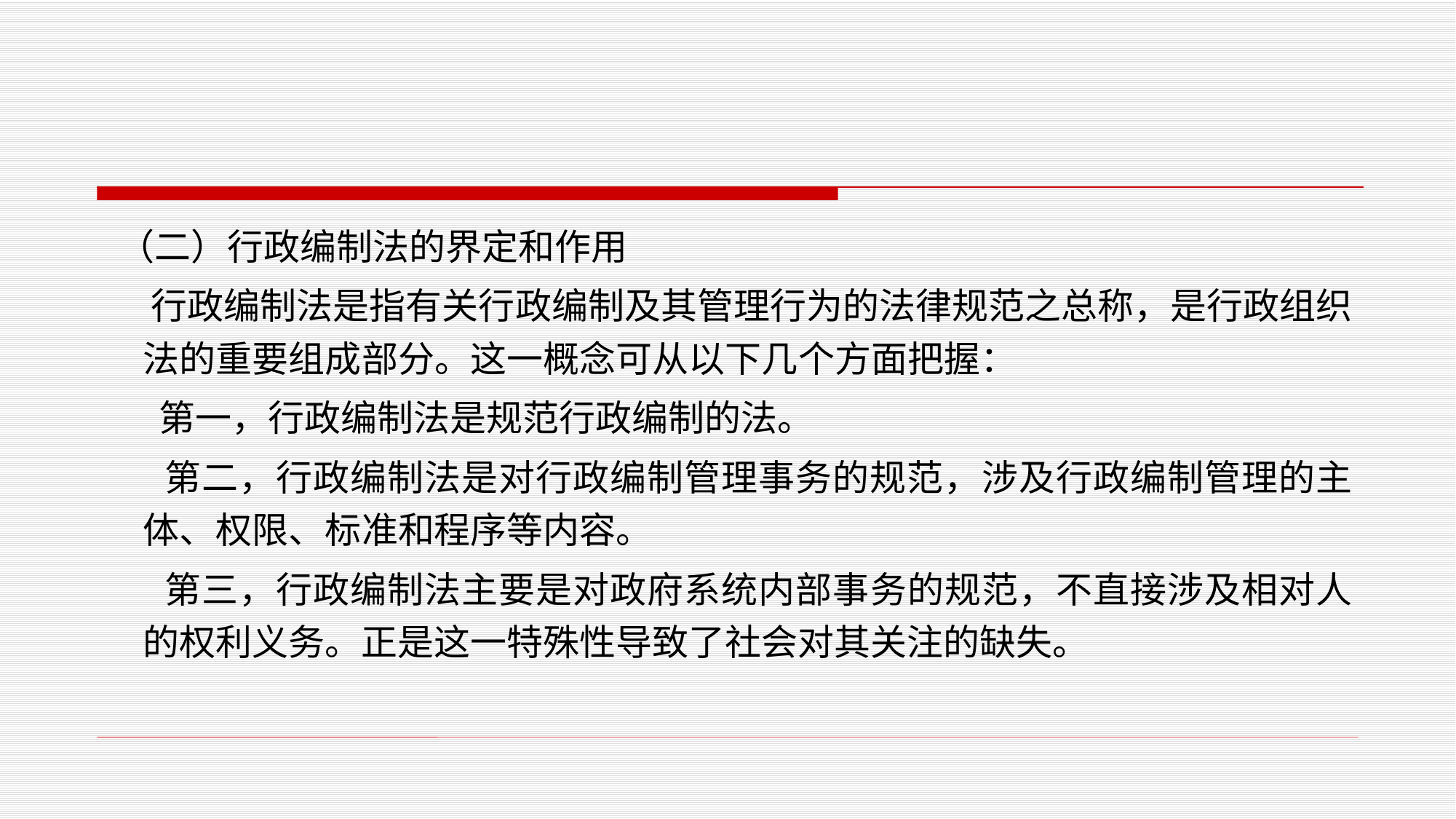

#
 （二）行政编制法的界定和作用
     行政编制法是指有关行政编制及其管理行为的法律规范之总称，是行政组织法的重要组成部分。这一概念可从以下几个方面把握：
      第一，行政编制法是规范行政编制的法。
      第二，行政编制法是对行政编制管理事务的规范，涉及行政编制管理的主体、权限、标准和程序等内容。
      第三，行政编制法主要是对政府系统内部事务的规范，不直接涉及相对人的权利义务。正是这一特殊性导致了社会对其关注的缺失。